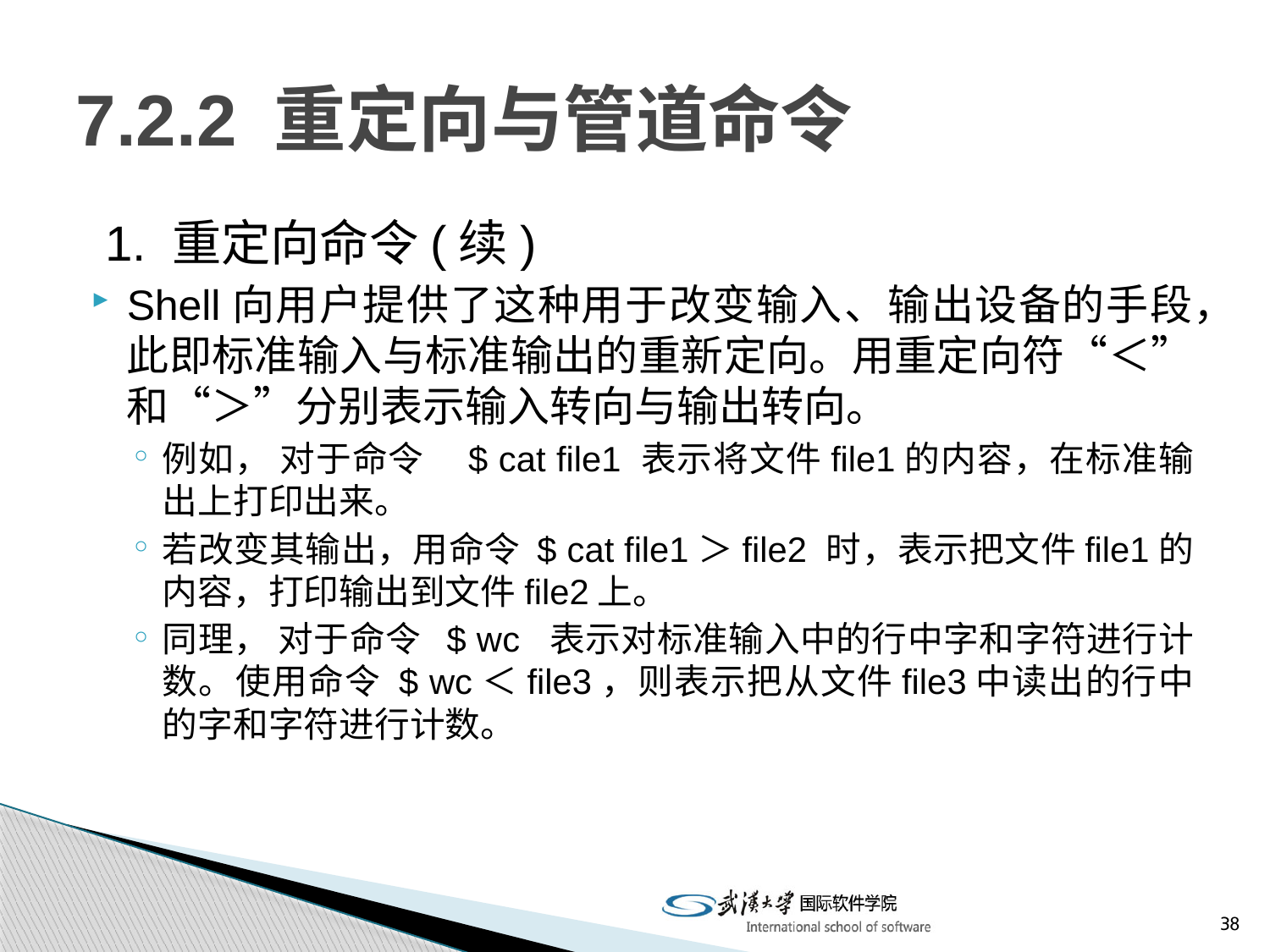

# 7.2.2 重定向与管道命令
 1. 重定向命令(续)
Shell向用户提供了这种用于改变输入、输出设备的手段，此即标准输入与标准输出的重新定向。用重定向符“＜”和“＞”分别表示输入转向与输出转向。
例如， 对于命令    $ cat file1 表示将文件file1的内容，在标准输出上打印出来。
若改变其输出，用命令 $ cat file1＞file2 时，表示把文件file1的内容，打印输出到文件file2上。
同理， 对于命令  $ wc  表示对标准输入中的行中字和字符进行计数。使用命令 $ wc＜file3，则表示把从文件file3中读出的行中的字和字符进行计数。

38